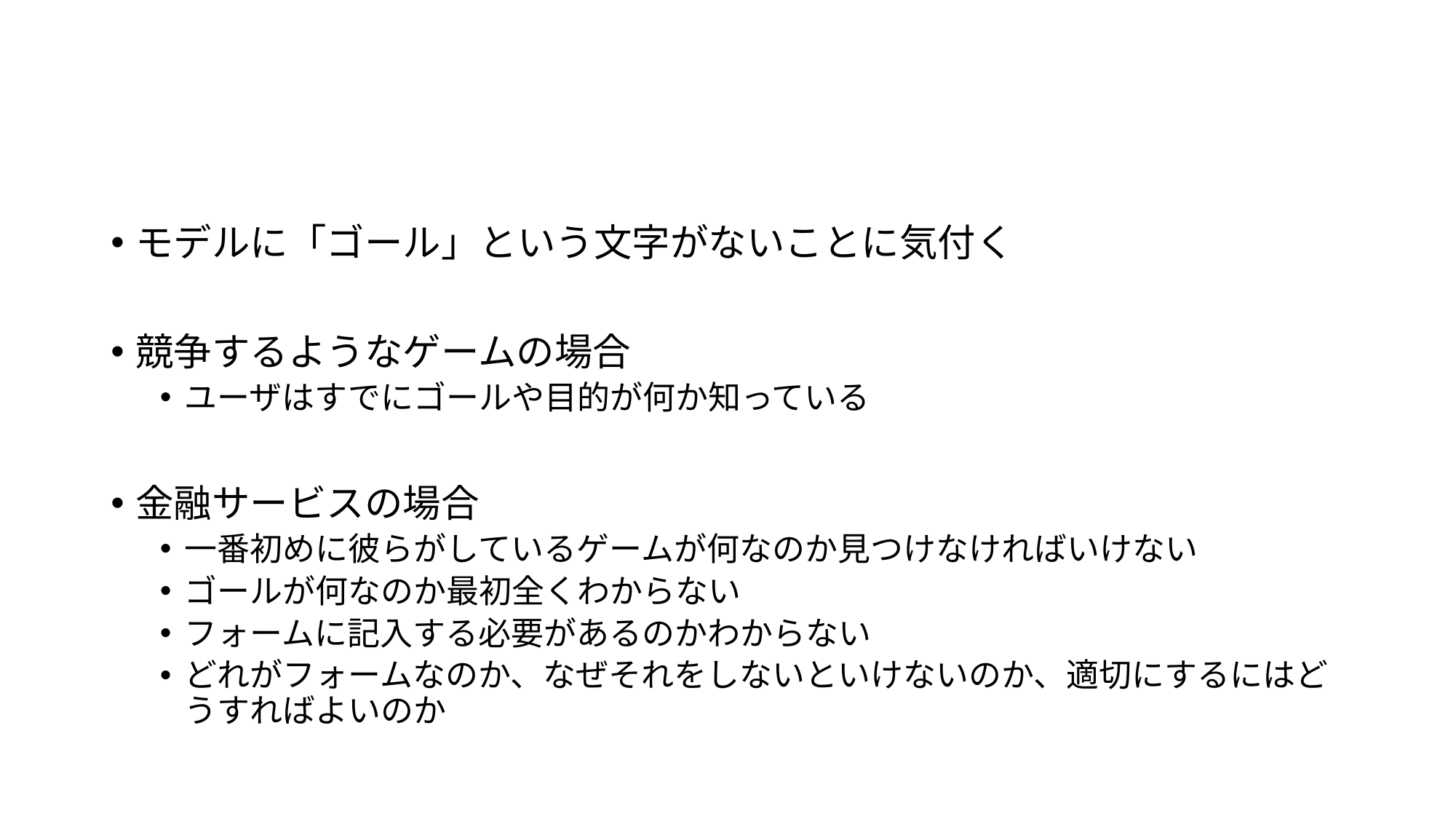

#
モデルに「ゴール」という文字がないことに気付く

競争するようなゲームの場合
ユーザはすでにゴールや目的が何か知っている

金融サービスの場合
一番初めに彼らがしているゲームが何なのか見つけなければいけない
ゴールが何なのか最初全くわからない
フォームに記入する必要があるのかわからない
どれがフォームなのか、なぜそれをしないといけないのか、適切にするにはどうすればよいのか